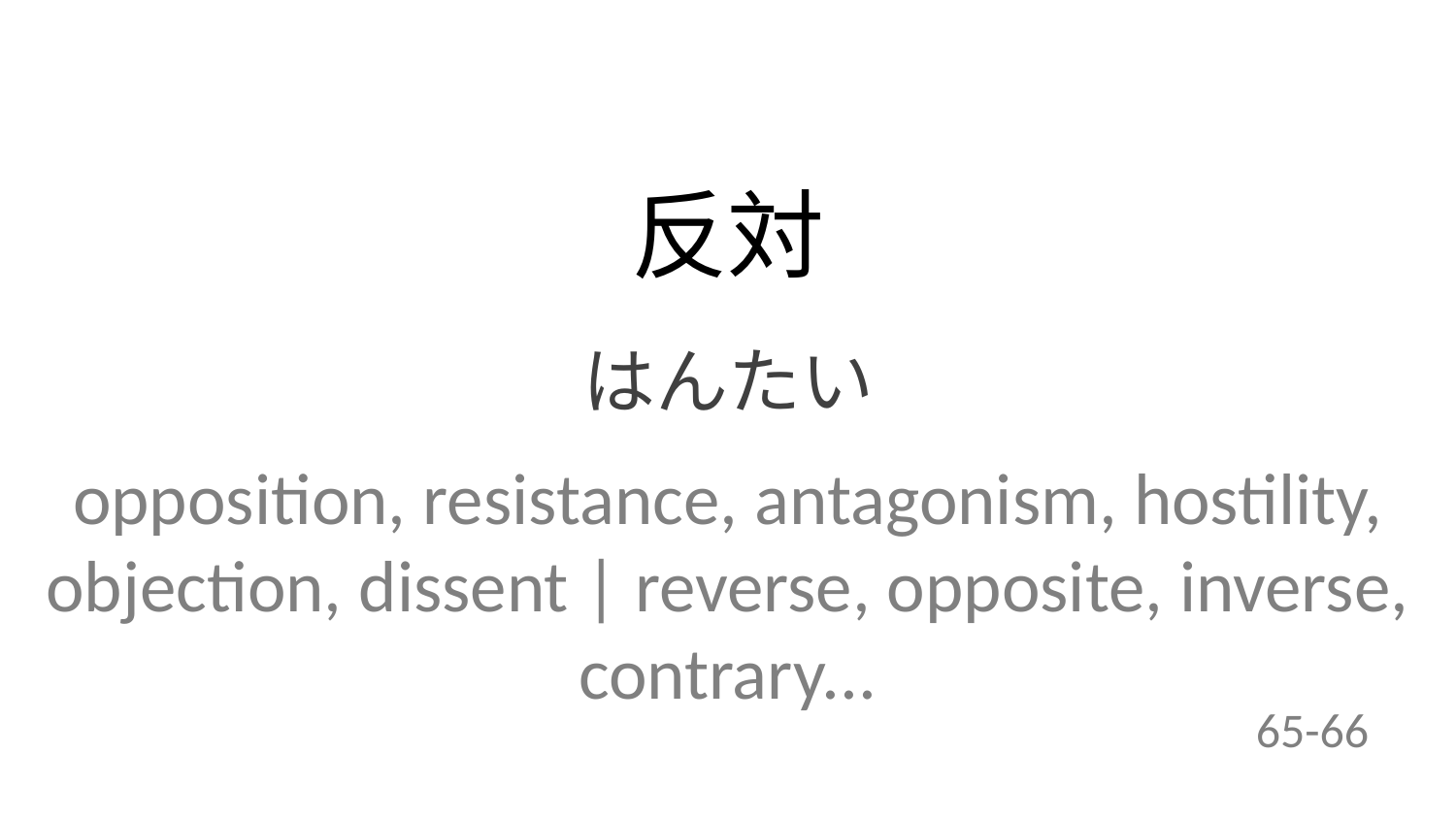

反対

はんたい
opposition, resistance, antagonism, hostility, objection, dissent | reverse, opposite, inverse, contrary...
65-66